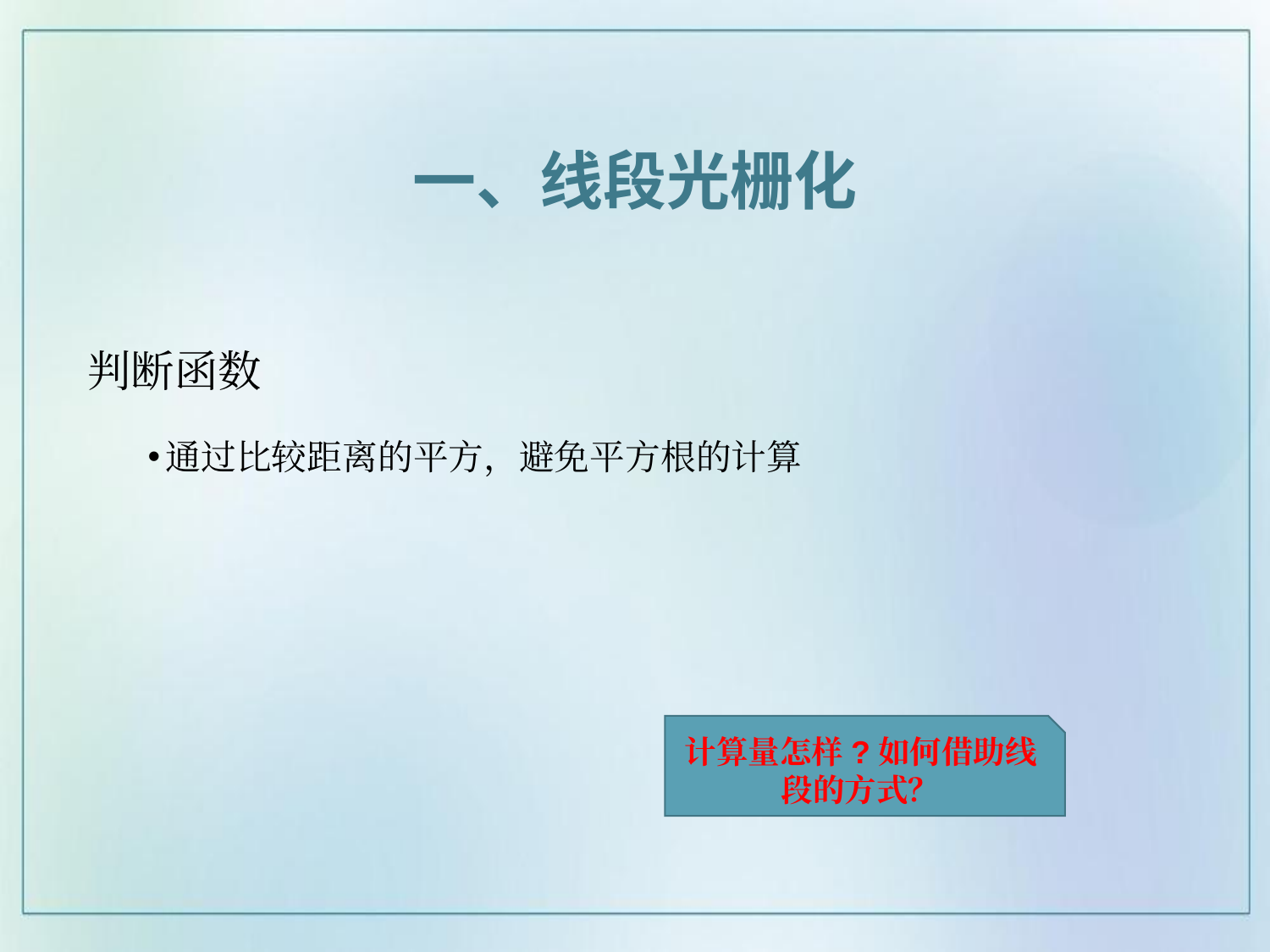

一、线段光栅化
# 判断函数
通过比较距离的平方，避免平方根的计算
计算量怎样?如何借助线段的方式？